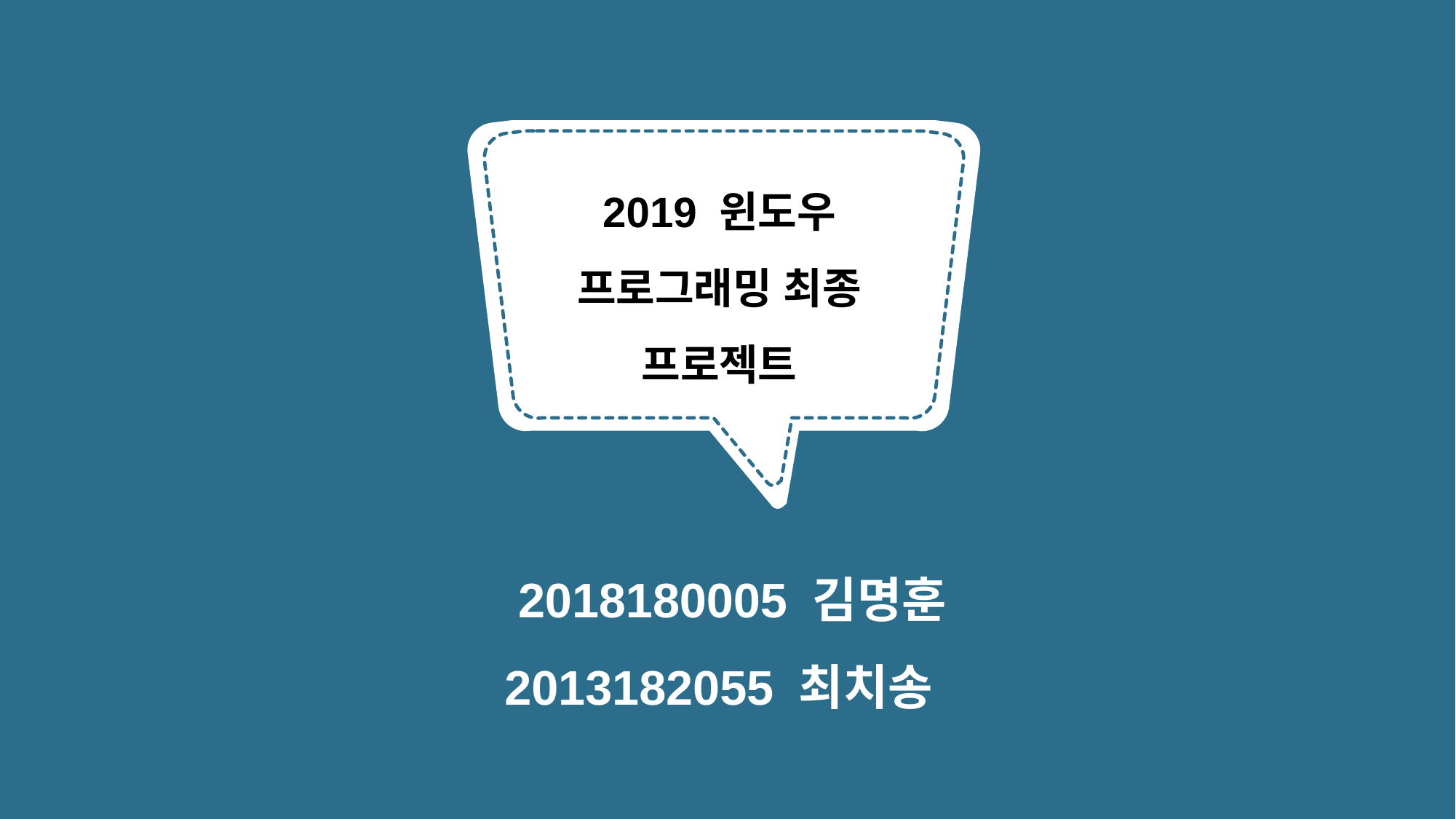

2019 윈도우 프로그래밍 최종 프로젝트
2018180005 김명훈
2013182055 최치송